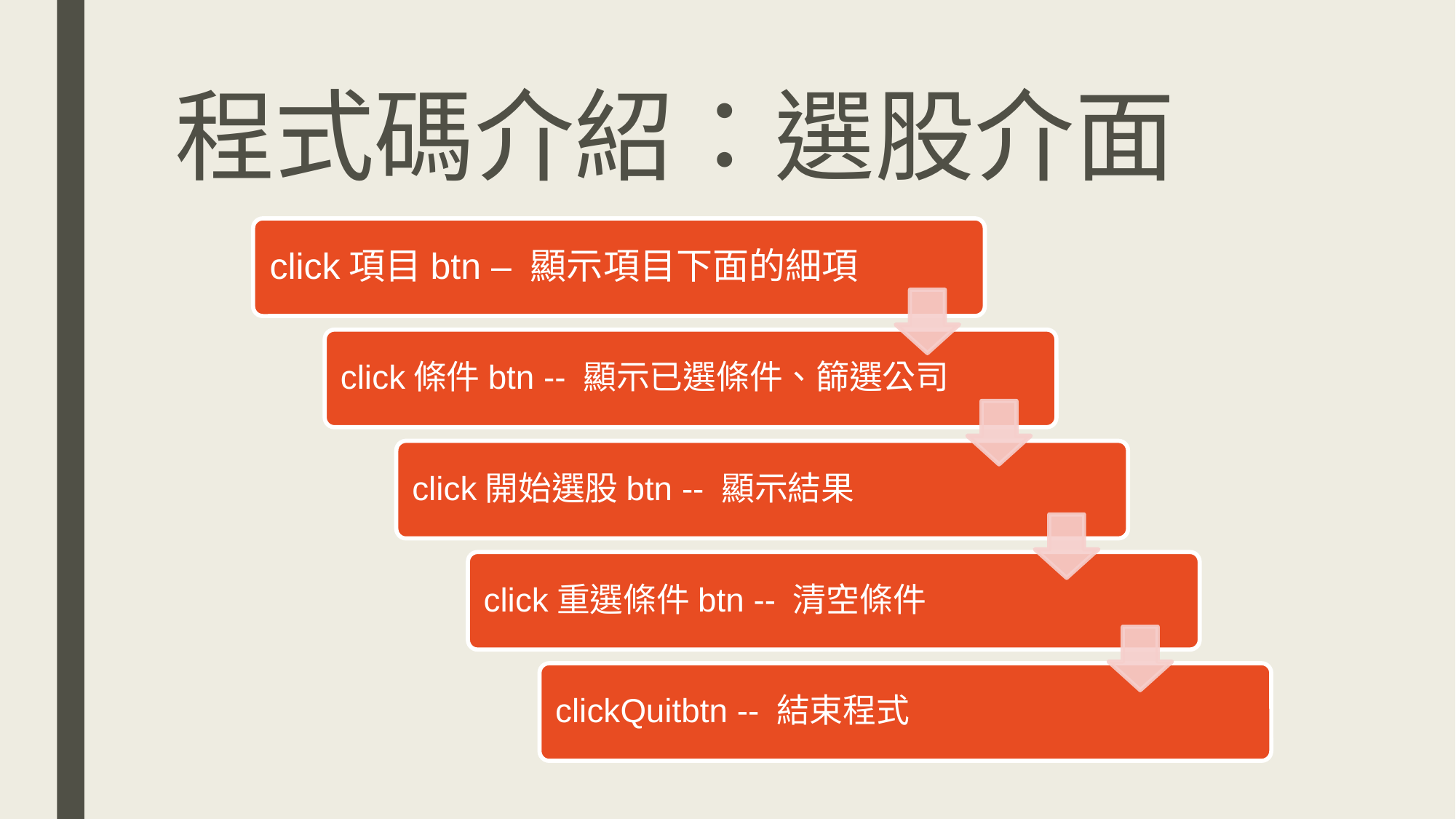

# 程式碼介紹：選股介面
click項目btn – 顯示項目下面的細項
click條件btn -- 顯示已選條件、篩選公司
click開始選股btn -- 顯示結果
click重選條件btn -- 清空條件
clickQuitbtn -- 結束程式